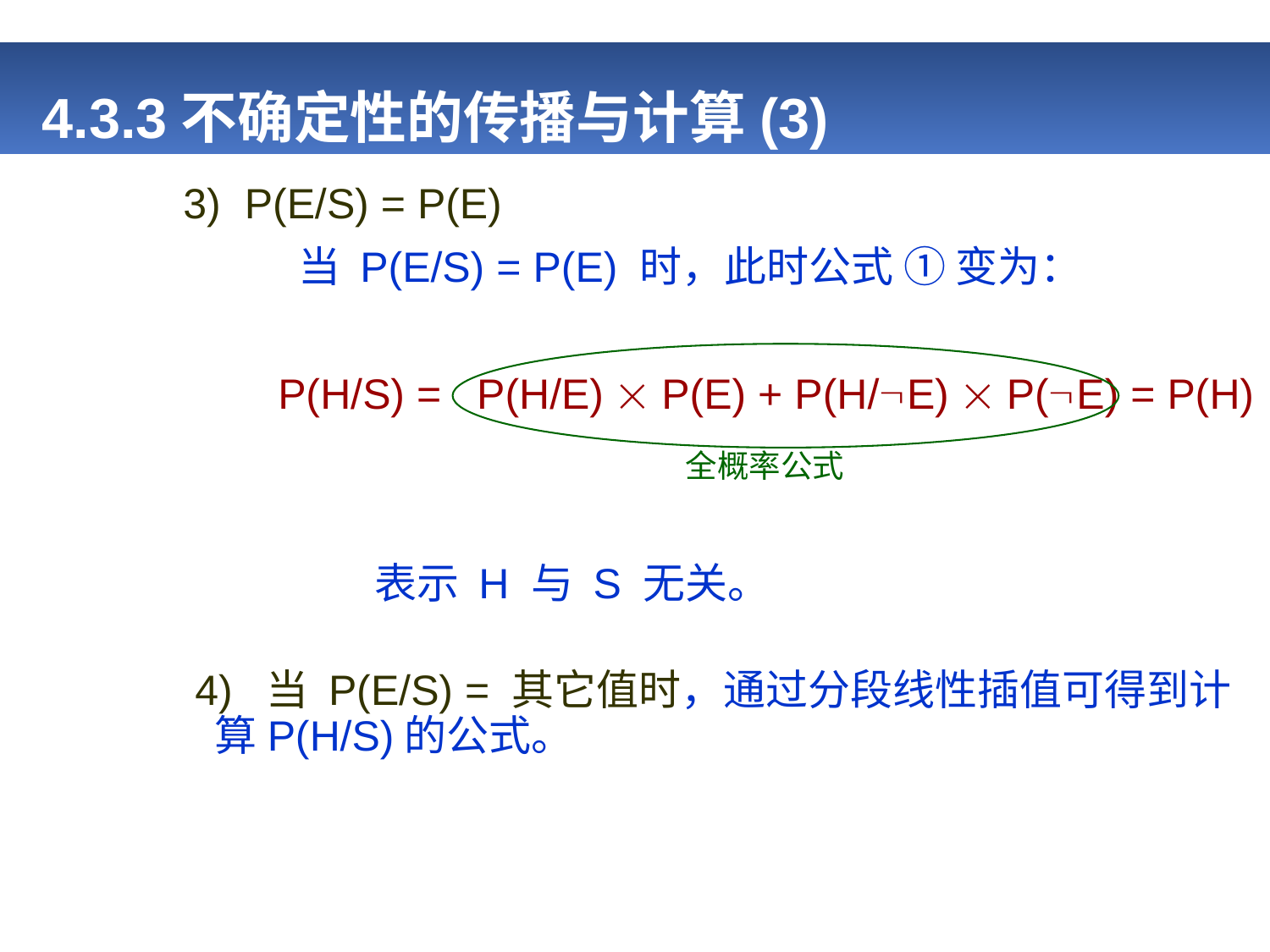

# 4.3.3不确定性的传播与计算(3)
3)  P(E/S) = P(E)
           当 P(E/S) = P(E) 时，此时公式 ① 变为：

        P(H/S) =   P(H/E) × P(E) + P(H/¬E) × P(¬E) = P(H)

                   表示 H 与 S 无关。

 4)  当 P(E/S) = 其它值时，通过分段线性插值可得到计算P(H/S)的公式。

全概率公式